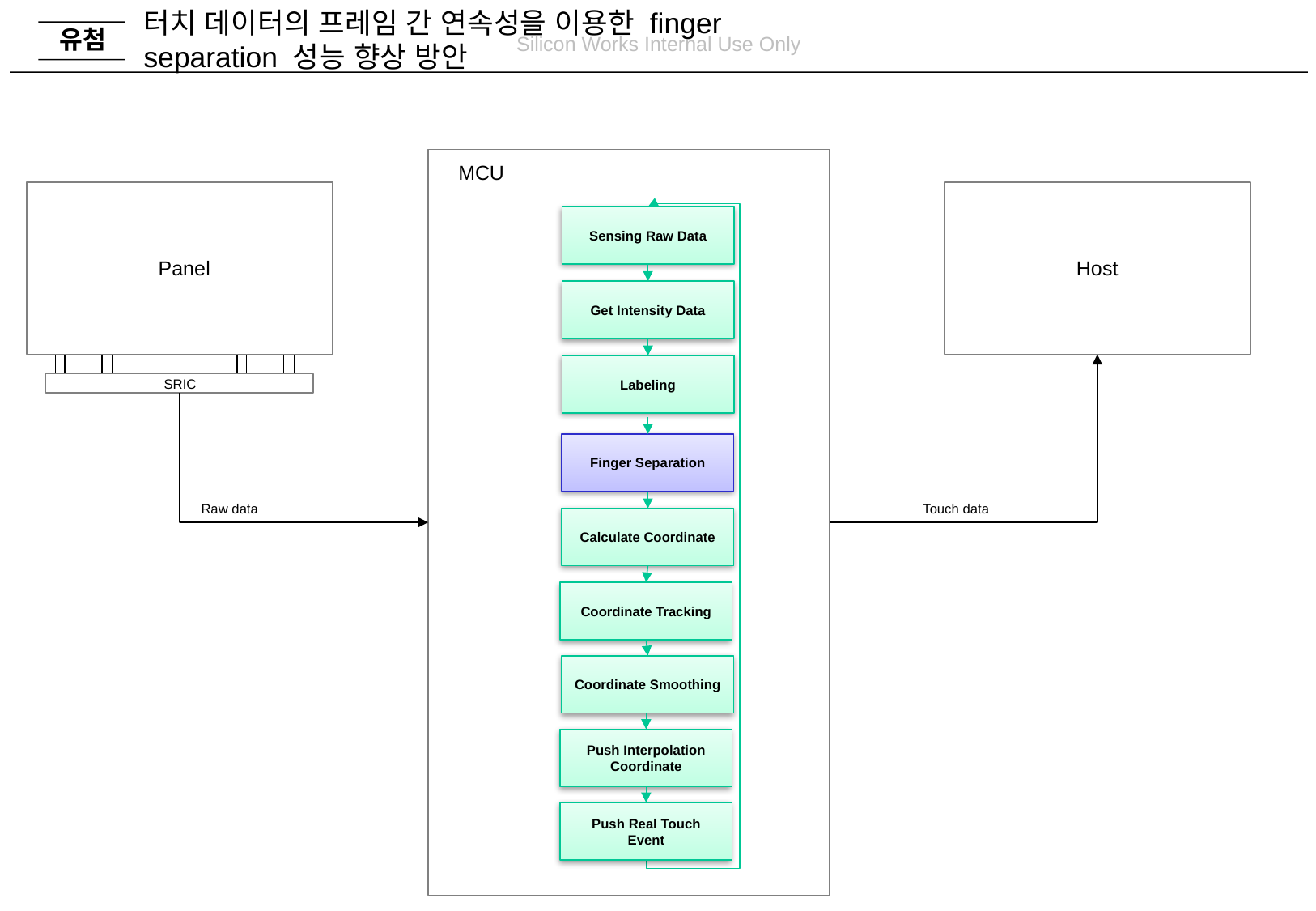

# 터치 데이터의 프레임 간 연속성을 이용한 finger separation 성능 향상 방안

MCU

Sensing Raw Data
Panel
Host
Get Intensity Data
Labeling
SRIC

Finger Separation
Raw data
Touch data
Calculate Coordinate
Coordinate Tracking
Coordinate Smoothing
Push Interpolation Coordinate
Push Real Touch Event